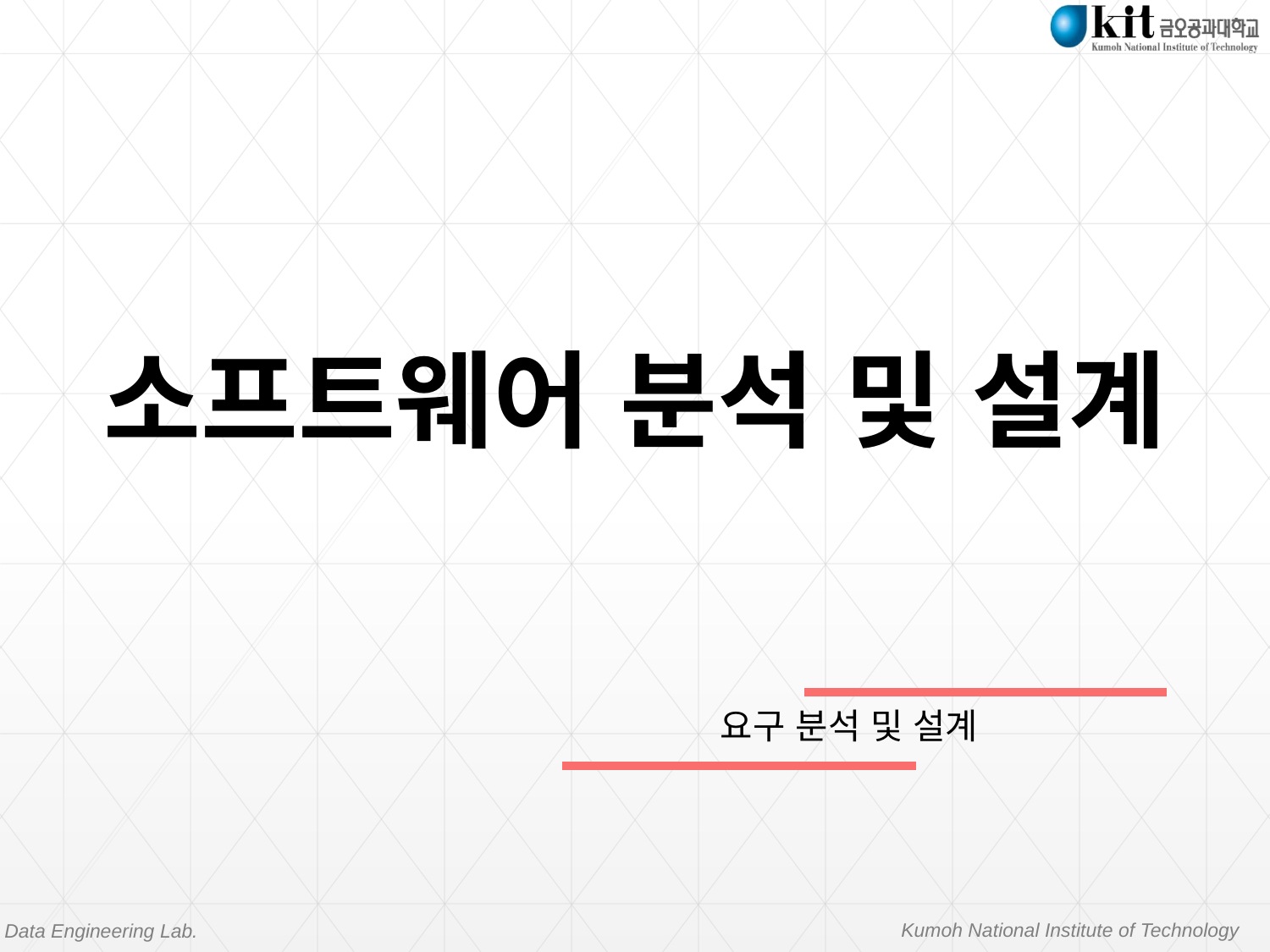

# 소프트웨어 분석 및 설계
요구 분석 및 설계